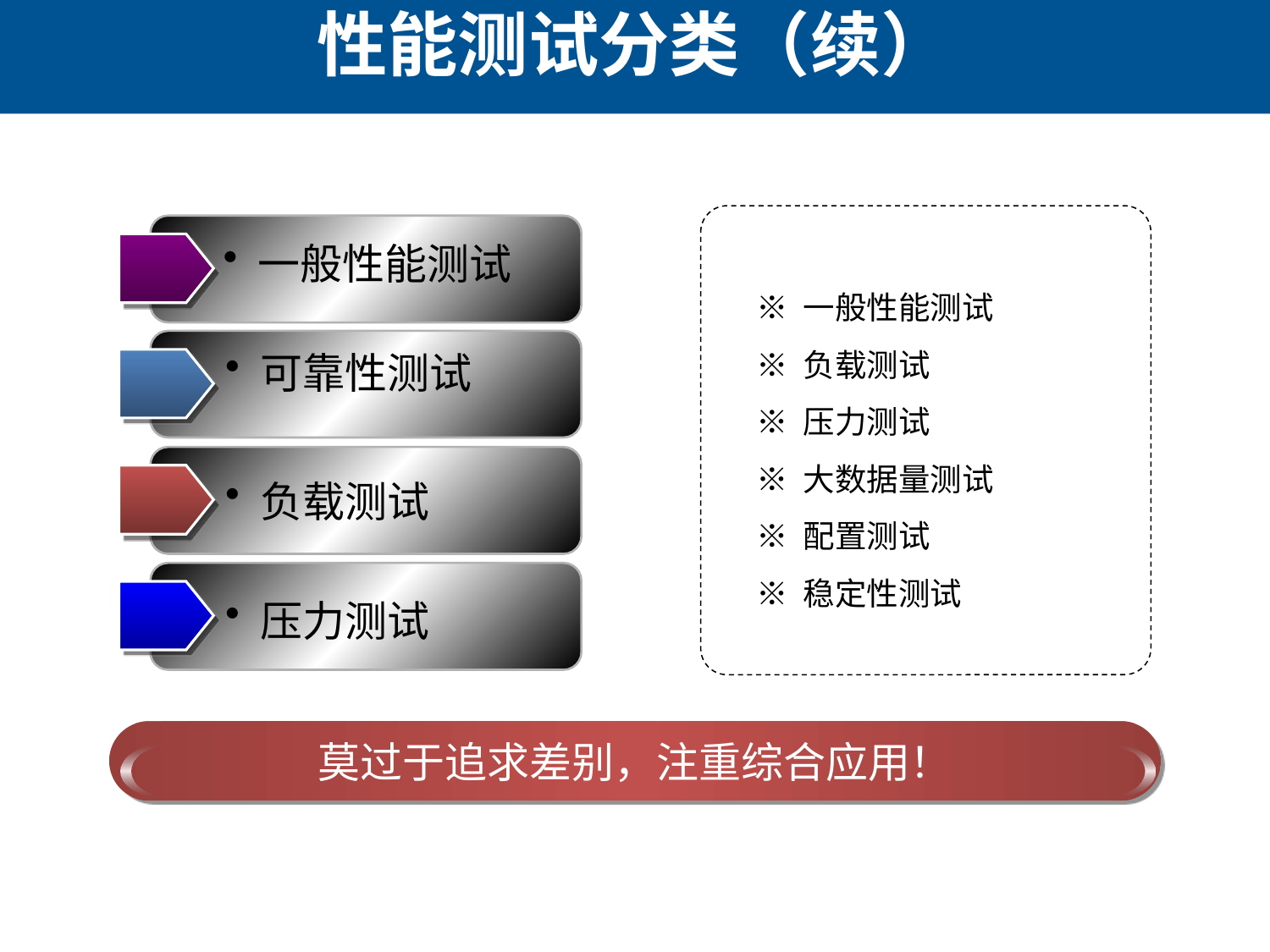

# 性能测试分类（续）
     ※ 一般性能测试
     ※ 负载测试
     ※ 压力测试
     ※ 大数据量测试
     ※ 配置测试
     ※ 稳定性测试

 一般性能测试

 可靠性测试

 负载测试

 压力测试
莫过于追求差别，注重综合应用！